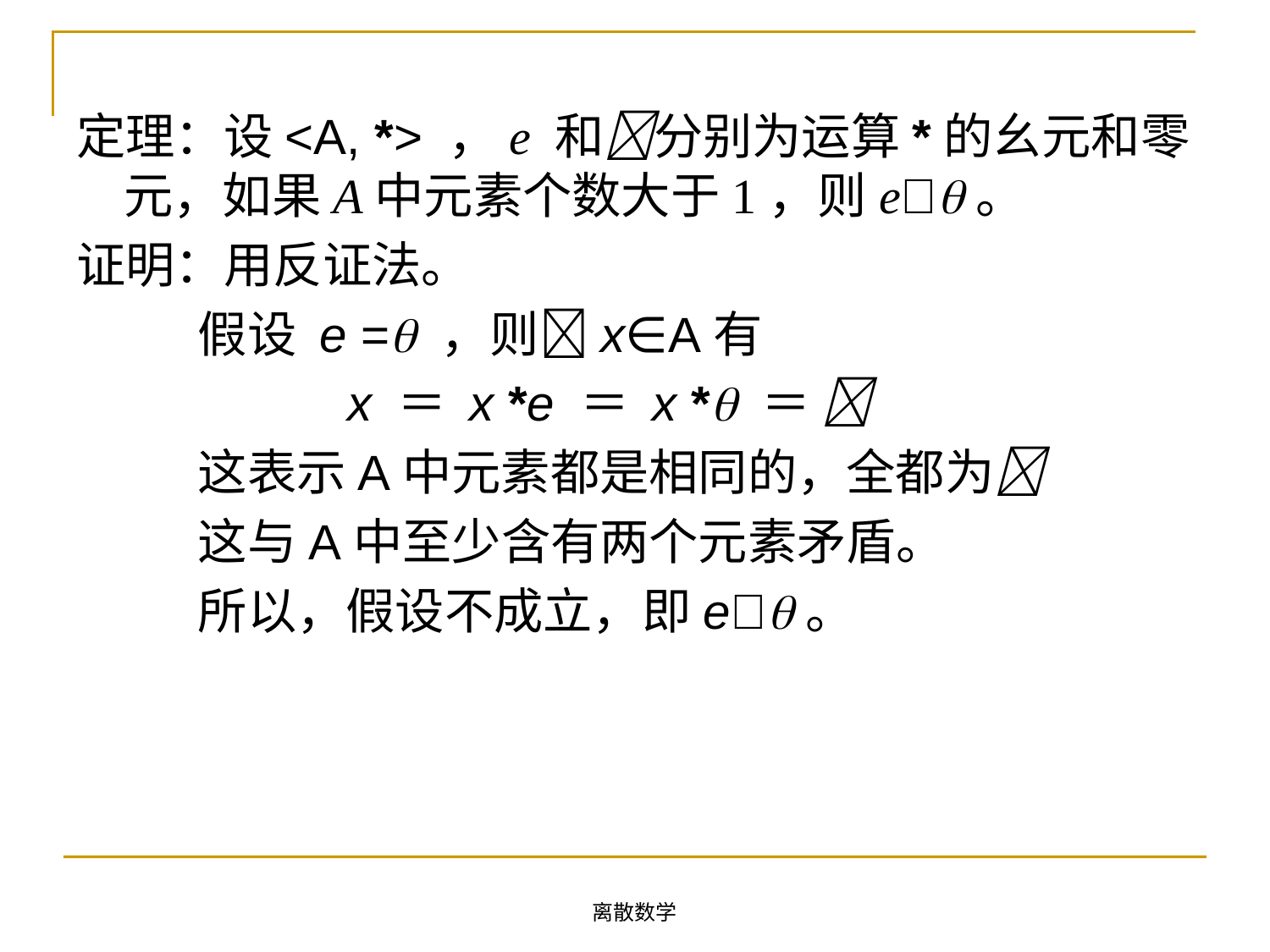

定理：设<A, *> ，e 和θ分别为运算*的幺元和零元，如果A中元素个数大于1，则e≠θ。
证明：用反证法。
          假设 e =θ ，则∀x∈A有
		       x ＝ x *e ＝ x *θ ＝ θ
          这表示A中元素都是相同的，全都为θ
          这与A中至少含有两个元素矛盾。
          所以，假设不成立，即e≠θ。

35
离散数学